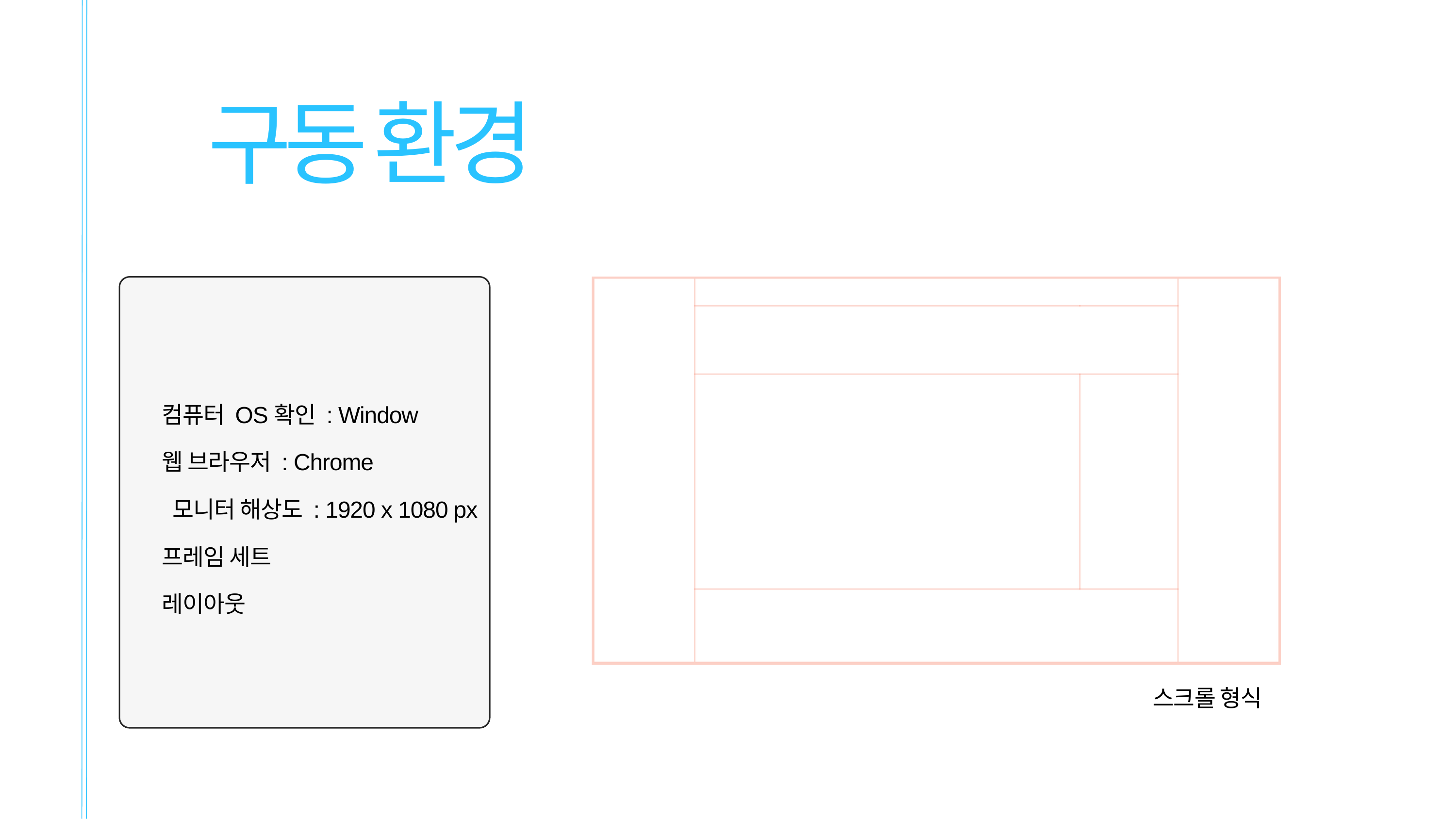

구동 환경

컴퓨터 OS확인 : Window
웹 브라우저 : Chrome
 모니터 해상도 : 1920 x 1080 px
프레임 세트
레이아웃

스크롤 형식